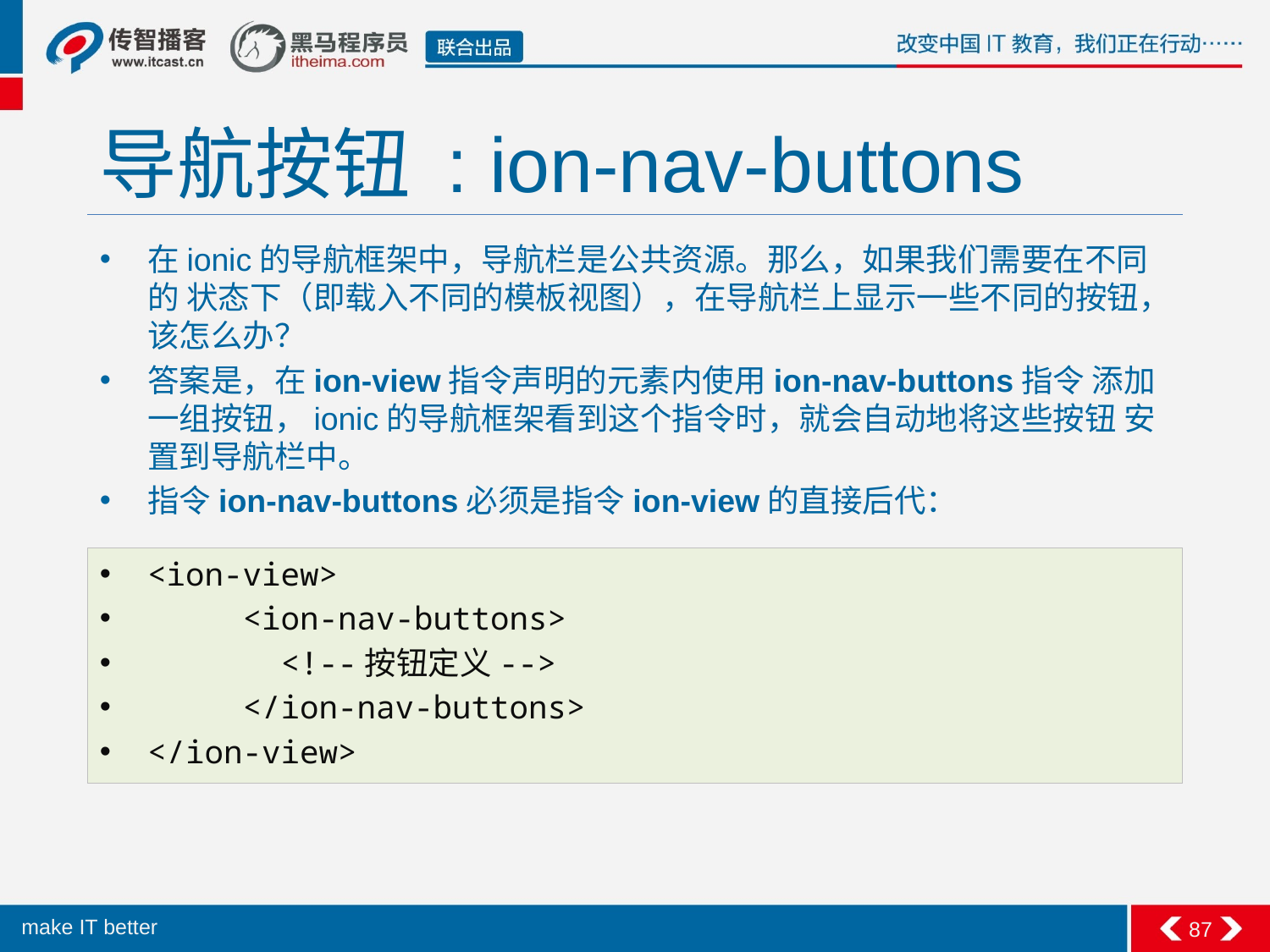

# 导航按钮 : ion-nav-buttons
在ionic的导航框架中，导航栏是公共资源。那么，如果我们需要在不同的 状态下（即载入不同的模板视图），在导航栏上显示一些不同的按钮，该怎么办？
答案是，在ion-view指令声明的元素内使用ion-nav-buttons指令 添加一组按钮，ionic的导航框架看到这个指令时，就会自动地将这些按钮 安置到导航栏中。
指令ion-nav-buttons必须是指令ion-view的直接后代：

<ion-view>
     <ion-nav-buttons>
       <!--按钮定义-->
     </ion-nav-buttons>
</ion-view>
87

make IT better